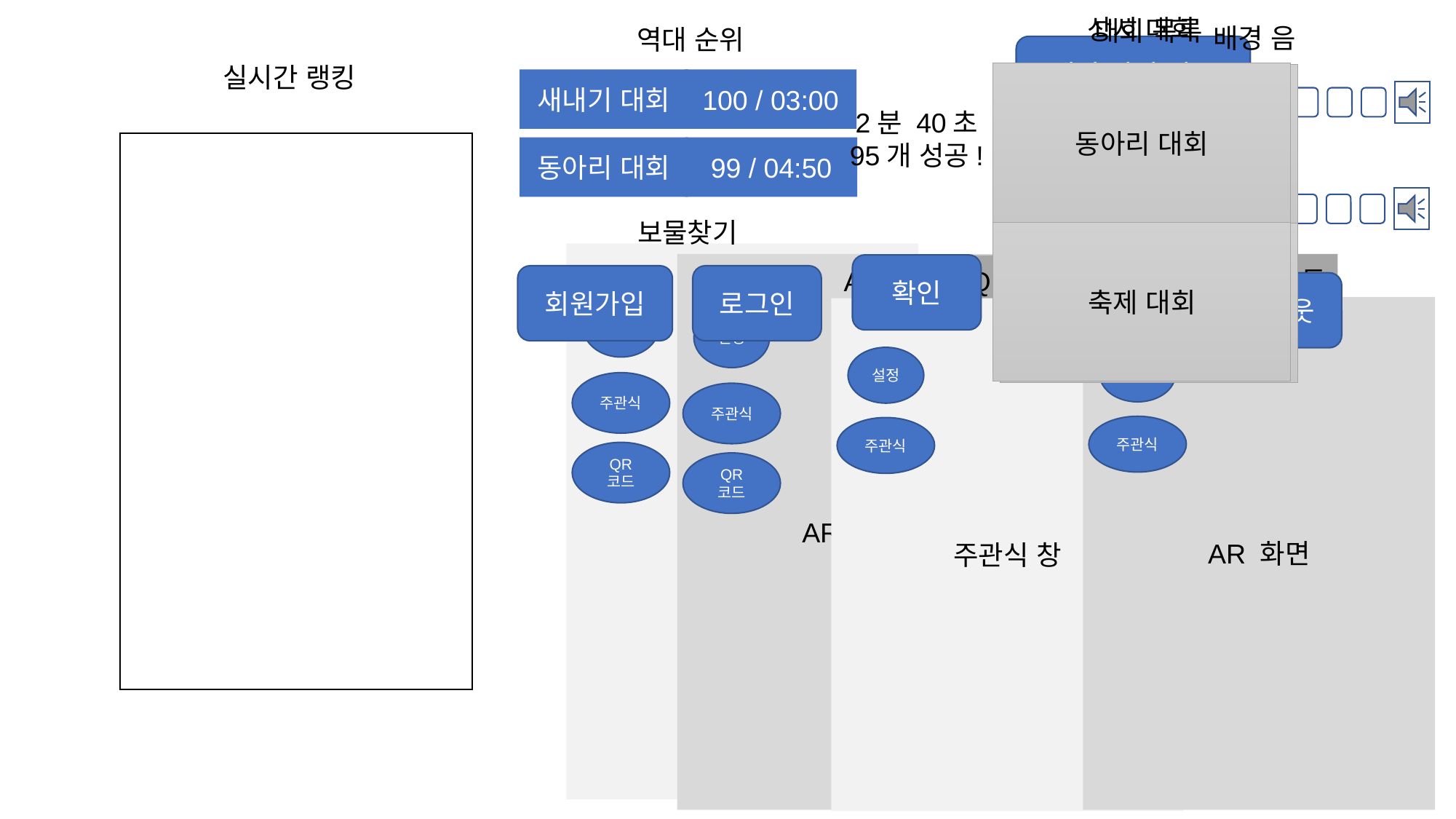

상시 대회
동아리 대회
축제 대회
대회 목록
새내기 대회
상시 대회
배경 음

효과 음

로그아웃
역대 순위
새내기 대회
100 / 03:00
동아리 대회
99 / 04:50
게임 설정 버튼
대회 선택 버튼
역대 기록 버튼
실시간 랭킹
2분 40초
95개 성공!
확인

보물찾기
주관식 창
설정
주관식
QR
코드
AR 화면
설정
주관식
QR
코드
AR 화면
QR 코드
AR 화면
설정
주관식
AR 화면
QR 코드
주관식 창
설정
주관식
회원가입
로그인